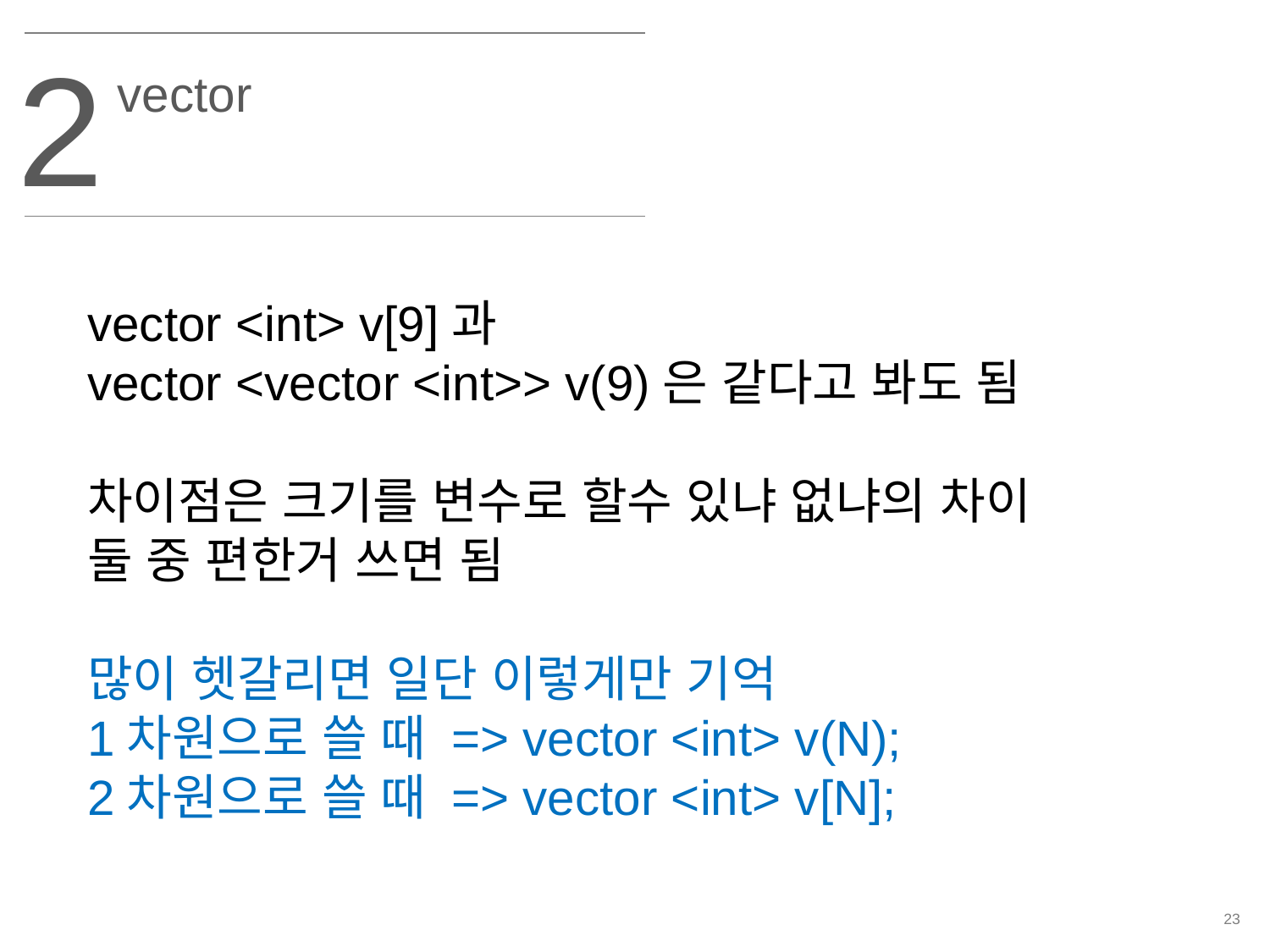

2
vector
vector <int> v[9]과
vector <vector <int>> v(9)은 같다고 봐도 됨

차이점은 크기를 변수로 할수 있냐 없냐의 차이
둘 중 편한거 쓰면 됨

많이 헷갈리면 일단 이렇게만 기억
1차원으로 쓸 때 => vector <int> v(N);
2차원으로 쓸 때 => vector <int> v[N];